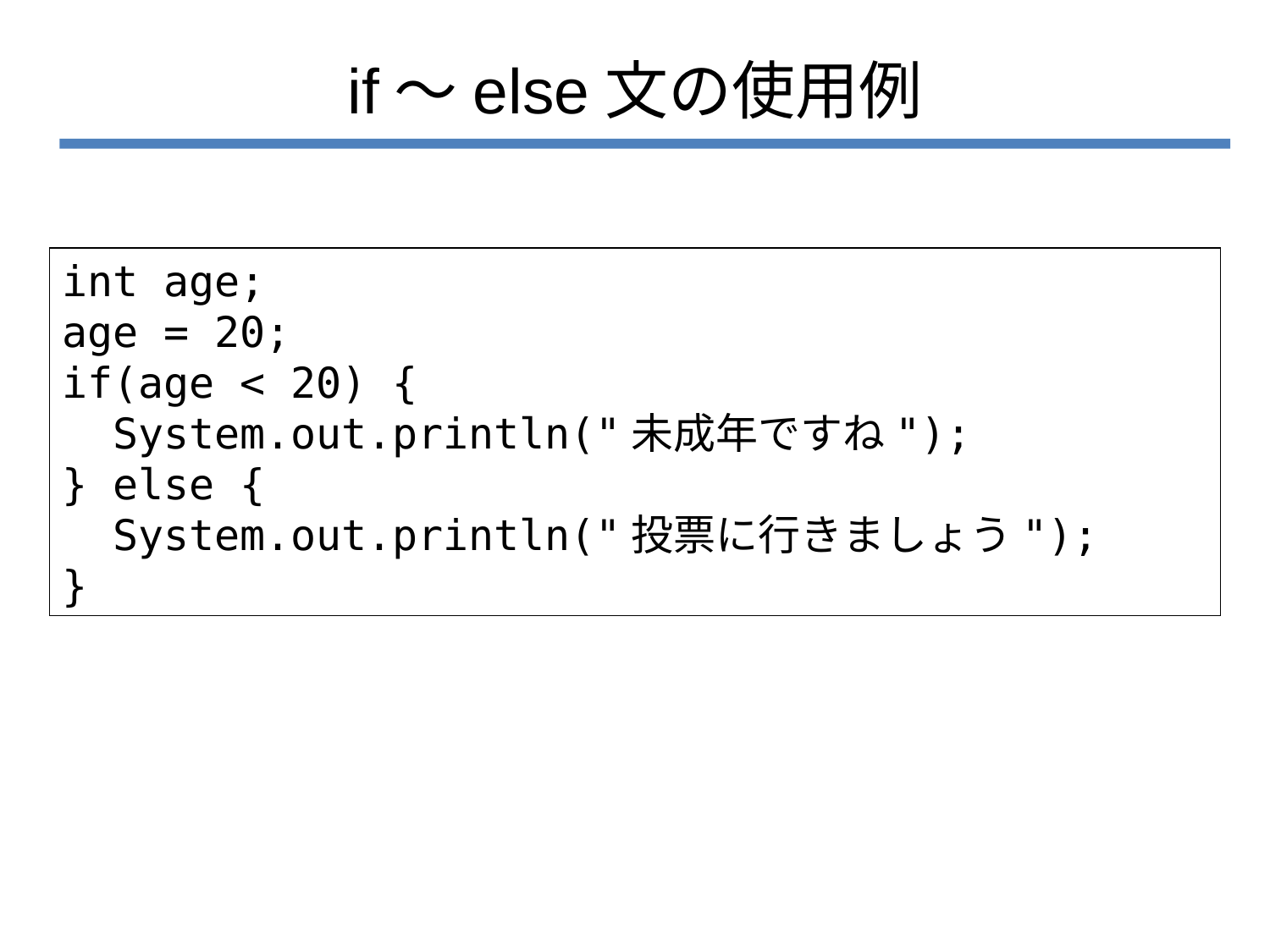

# if～else文の使用例
int age;
age = 20;
if(age < 20) {
  System.out.println("未成年ですね");
} else {
  System.out.println("投票に行きましょう");
}